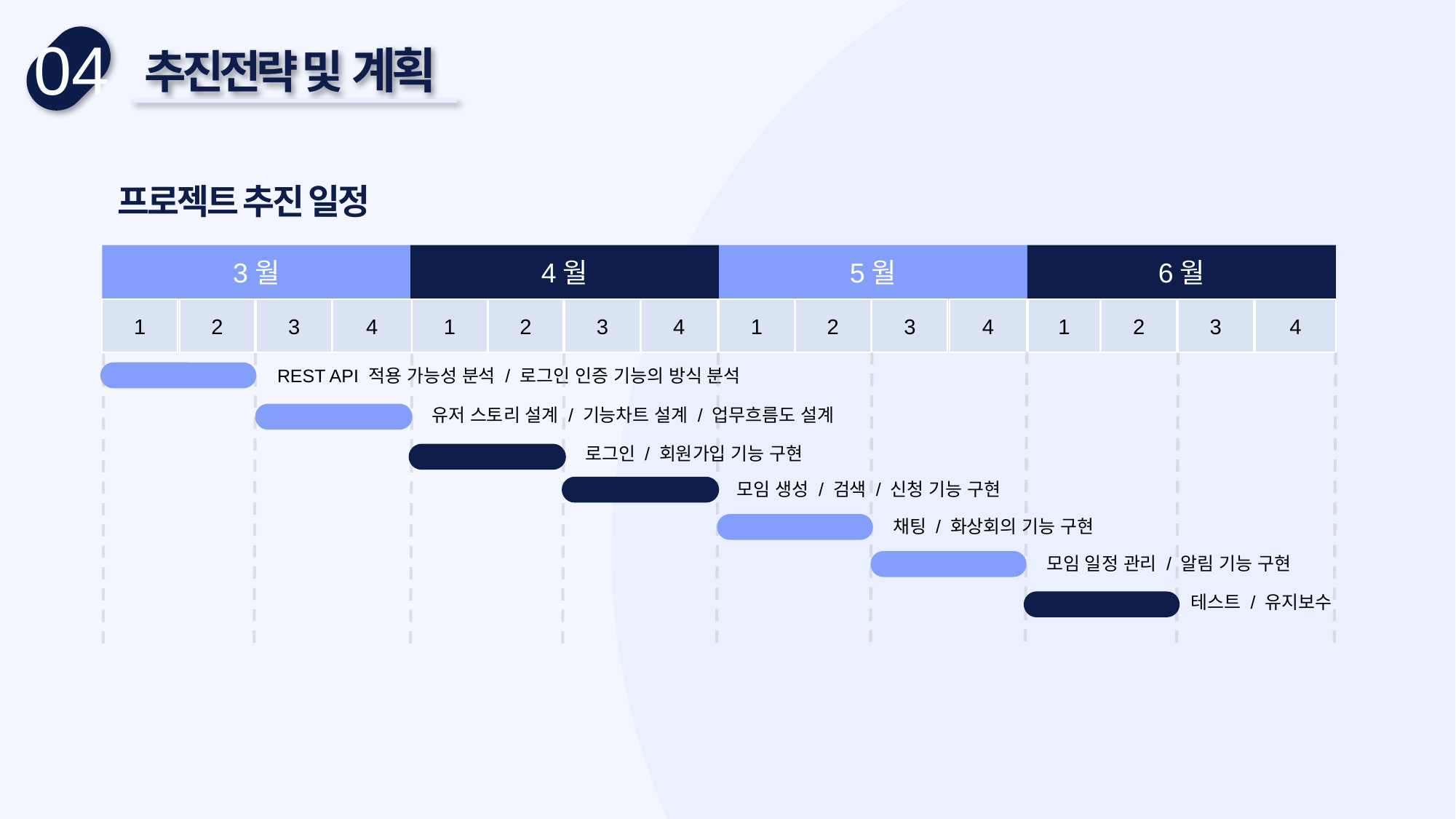

04
추진전략 및 계획

프로젝트 추진 일정
3월
4월
5월
6월
4
2
3
4
4
4
1
2
3
2
3
2
3
1

1

1

REST API 적용 가능성 분석 / 로그인 인증 기능의 방식 분석

유저 스토리 설계 / 기능차트 설계 / 업무흐름도 설계

로그인 / 회원가입 기능 구현

모임 생성 / 검색 / 신청 기능 구현

채팅 / 화상회의 기능 구현

모임 일정 관리 / 알림 기능 구현

테스트 / 유지보수